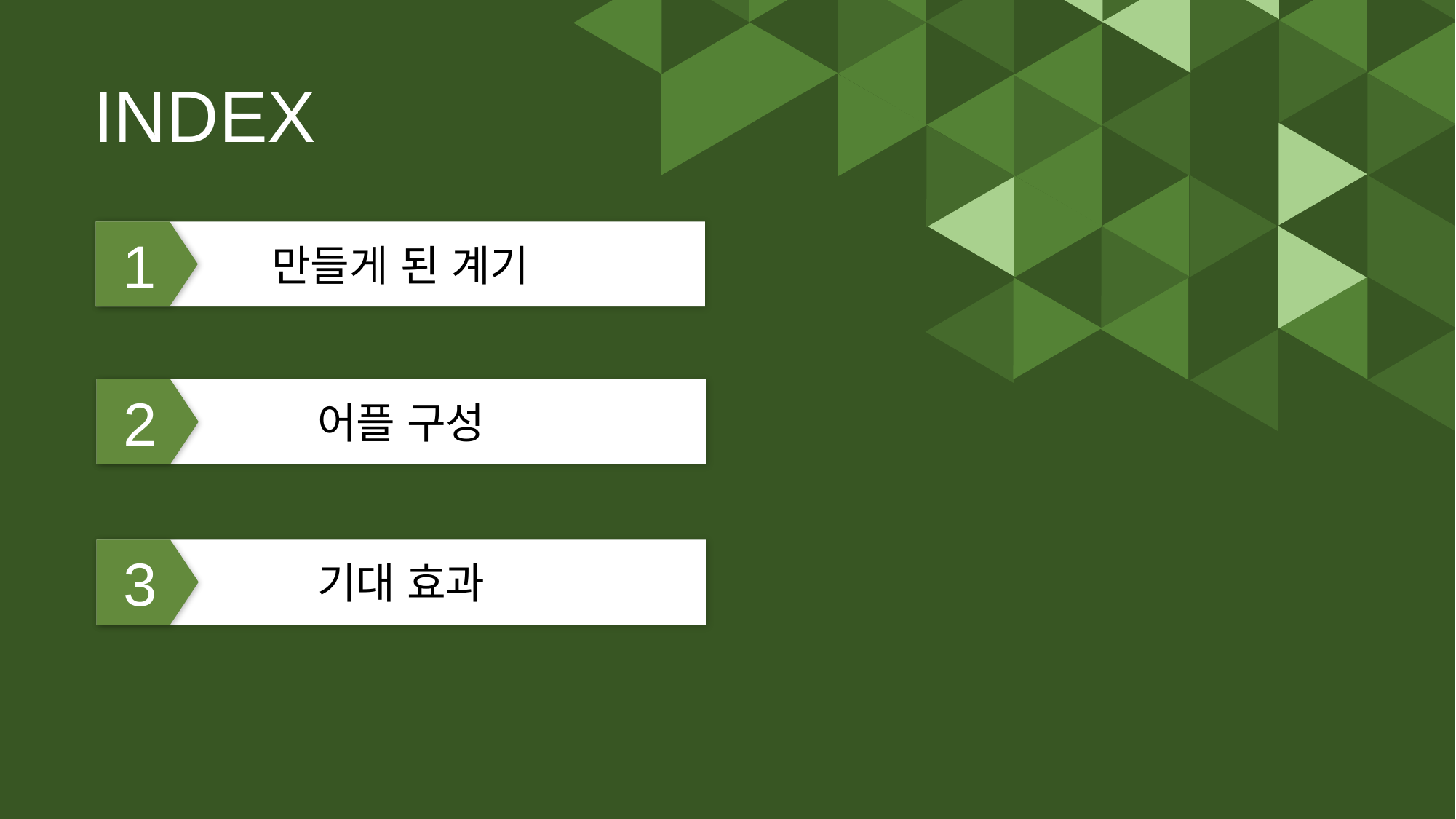

INDEX

만들게 된 계기
1

어플 구성
2
기대 효과
3